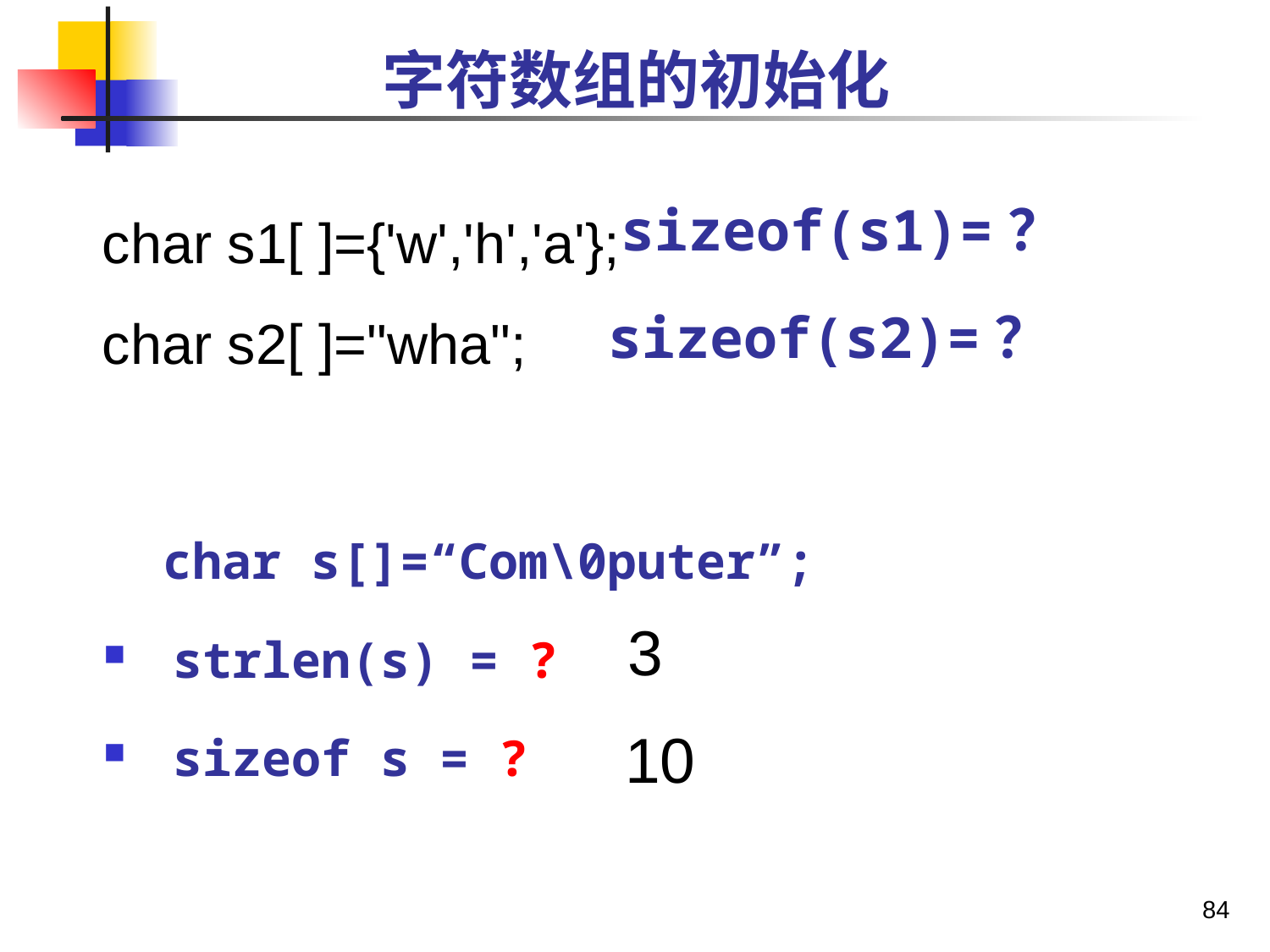

# 字符数组的初始化
char s1[ ]={'w','h','a'};
char s2[ ]="wha";
sizeof(s1)=？
sizeof(s2)=？
  char s[]=“Com\0puter”;
 strlen(s) = ?
 sizeof s = ?
3
10
84